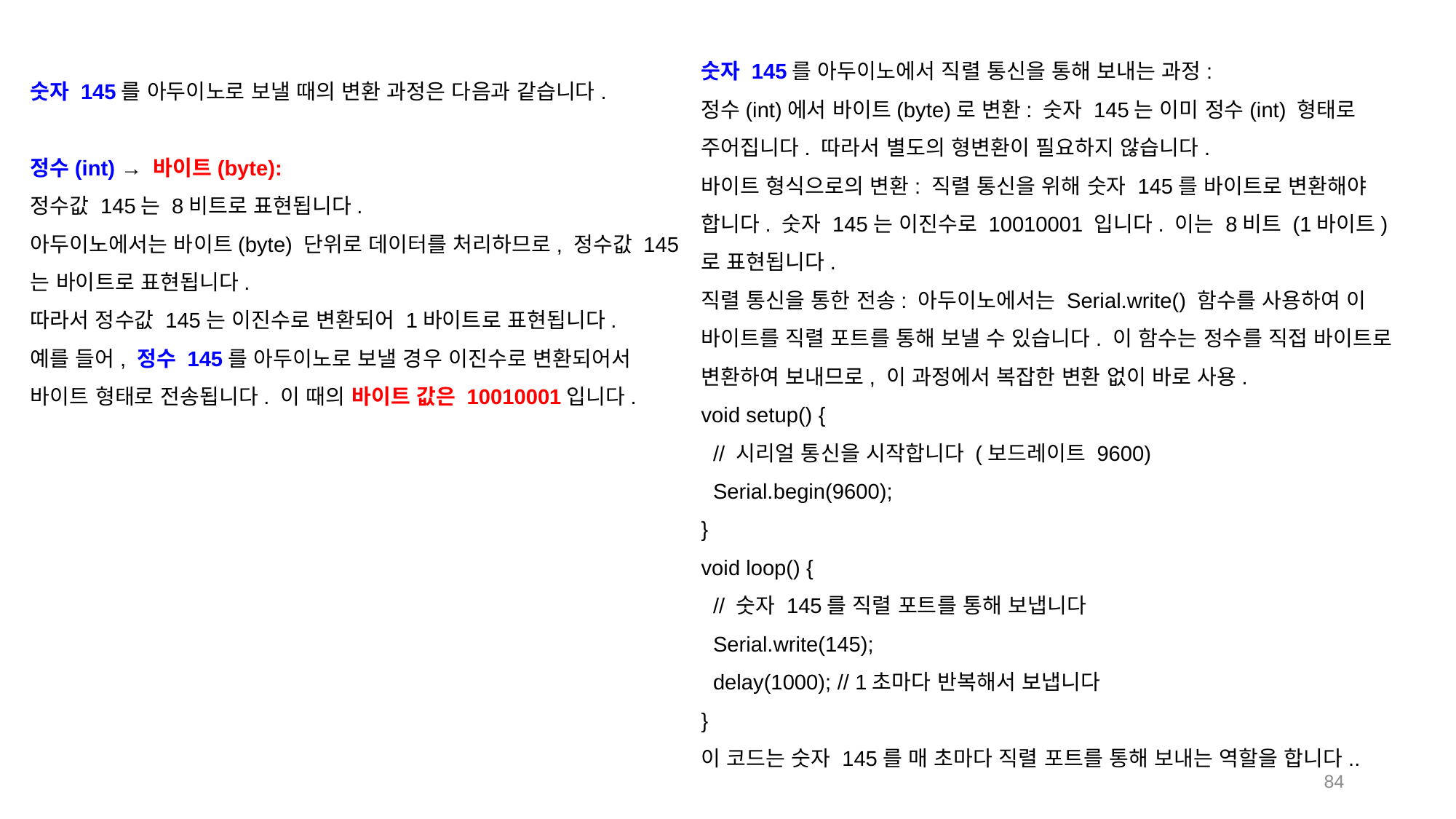

숫자 145를 아두이노에서 직렬 통신을 통해 보내는 과정:
정수(int)에서 바이트(byte)로 변환: 숫자 145는 이미 정수(int) 형태로 주어집니다. 따라서 별도의 형변환이 필요하지 않습니다.
바이트 형식으로의 변환: 직렬 통신을 위해 숫자 145를 바이트로 변환해야 합니다. 숫자 145는 이진수로 10010001 입니다. 이는 8비트 (1바이트)로 표현됩니다.
직렬 통신을 통한 전송: 아두이노에서는 Serial.write() 함수를 사용하여 이 바이트를 직렬 포트를 통해 보낼 수 있습니다. 이 함수는 정수를 직접 바이트로 변환하여 보내므로, 이 과정에서 복잡한 변환 없이 바로 사용.
void setup() {
  // 시리얼 통신을 시작합니다 (보드레이트 9600)
  Serial.begin(9600);
}
void loop() {
  // 숫자 145를 직렬 포트를 통해 보냅니다
  Serial.write(145);
  delay(1000); // 1초마다 반복해서 보냅니다
}
이 코드는 숫자 145를 매 초마다 직렬 포트를 통해 보내는 역할을 합니다..
숫자 145를 아두이노로 보낼 때의 변환 과정은 다음과 같습니다.

정수(int) → 바이트(byte):
정수값 145는 8비트로 표현됩니다.
아두이노에서는 바이트(byte) 단위로 데이터를 처리하므로, 정수값 145는 바이트로 표현됩니다.
따라서 정수값 145는 이진수로 변환되어 1바이트로 표현됩니다.
예를 들어, 정수 145를 아두이노로 보낼 경우 이진수로 변환되어서
바이트 형태로 전송됩니다. 이 때의 바이트 값은 10010001입니다.
84